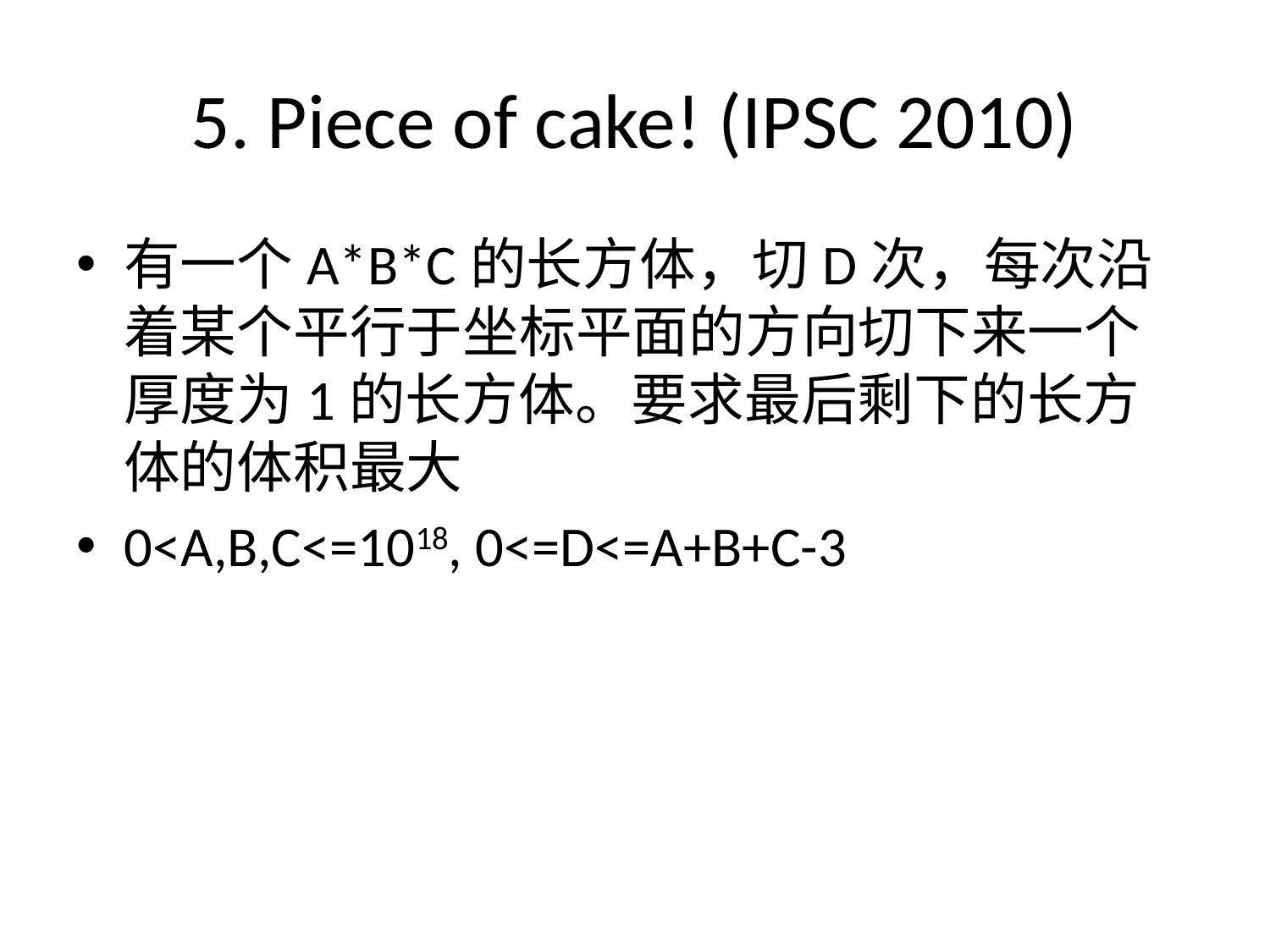

# 5. Piece of cake! (IPSC 2010)
有一个A*B*C的长方体，切D次，每次沿着某个平行于坐标平面的方向切下来一个厚度为1的长方体。要求最后剩下的长方体的体积最大
0<A,B,C<=1018, 0<=D<=A+B+C-3